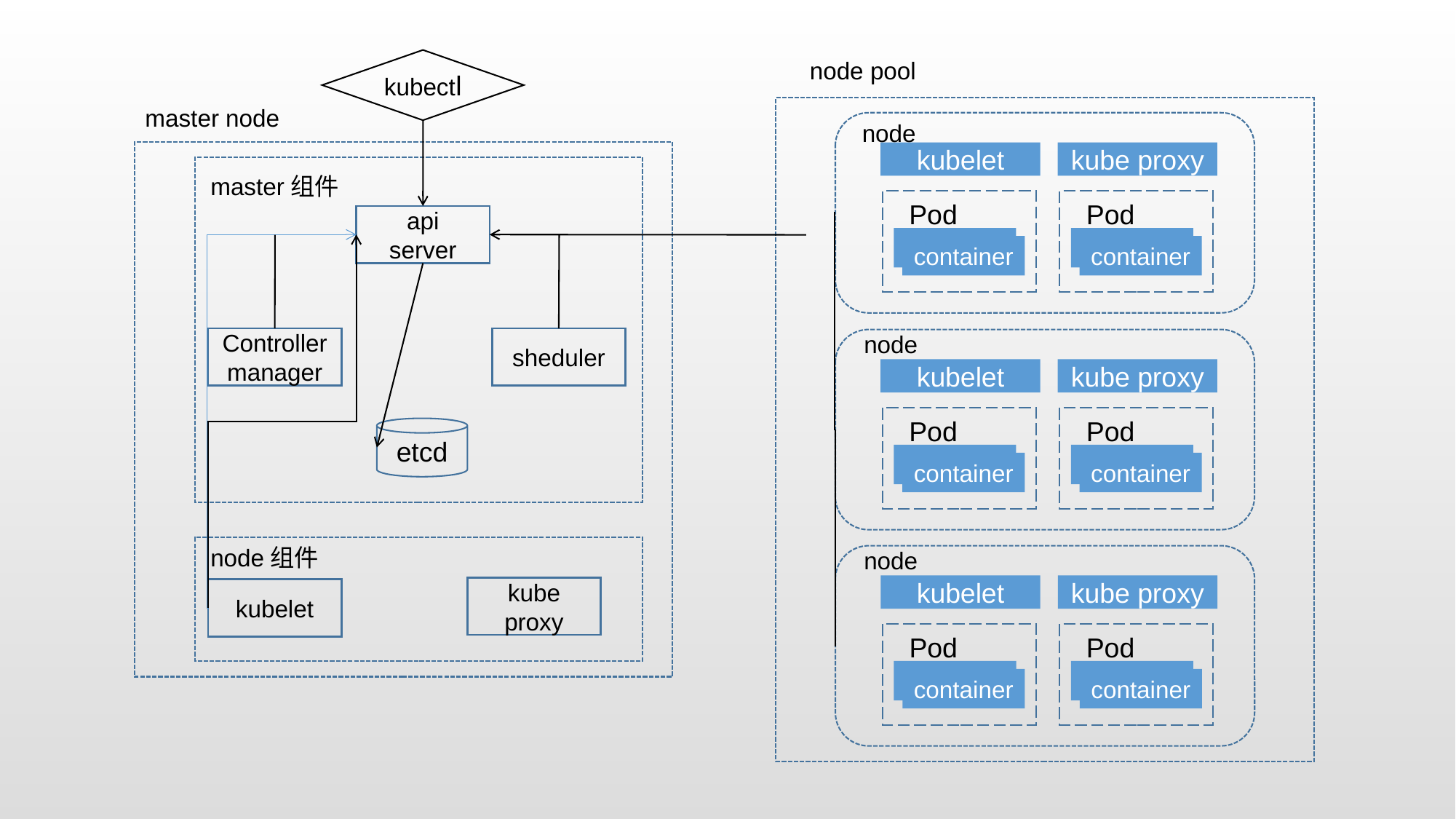

kubectl
 node pool
master node

kubelet

Pod

container
kube proxy

Pod

container
node

master组件
api
server
node

kubelet

Pod

container
kube proxy

Pod

container
Controller
manager
sheduler
etcd

node组件
node

kubelet

Pod

container
kube proxy

Pod

container
kube proxy
kubelet